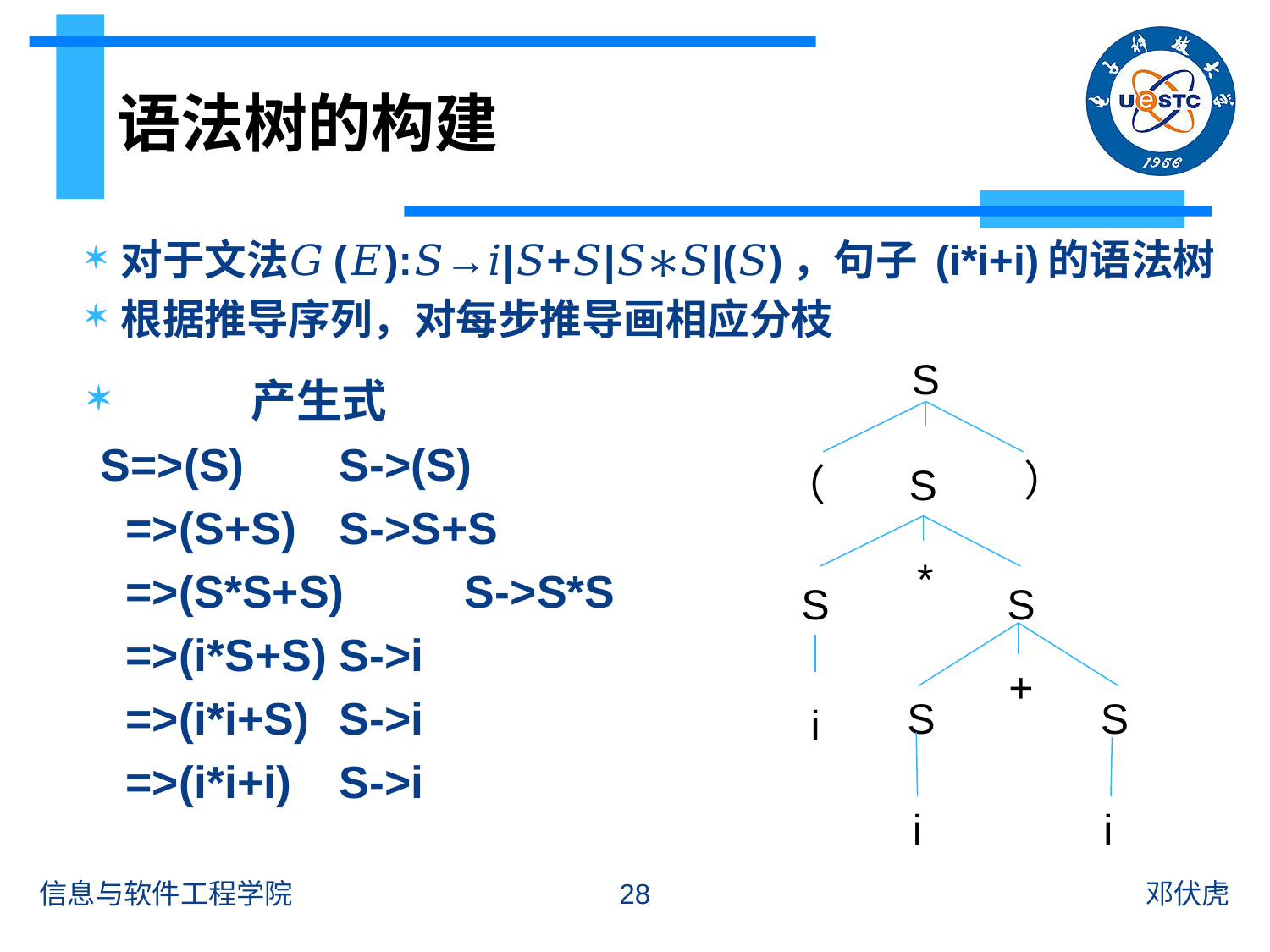

# 语法树的构建
对于文法𝐺(𝐸):𝑆→𝑖|𝑆+𝑆|𝑆∗𝑆|(𝑆)，句子 (i*i+i)的语法树
根据推导序列，对每步推导画相应分枝

S
）
（
S
*
S
S
+
S
S
i
i
i
		产生式
 S=>(S)	S->(S)
   =>(S+S)	S->S+S
   =>(S*S+S)	S->S*S
   =>(i*S+S)	S->i
   =>(i*i+S)	S->i
   =>(i*i+i)	S->i
28
信息与软件工程学院
邓伏虎